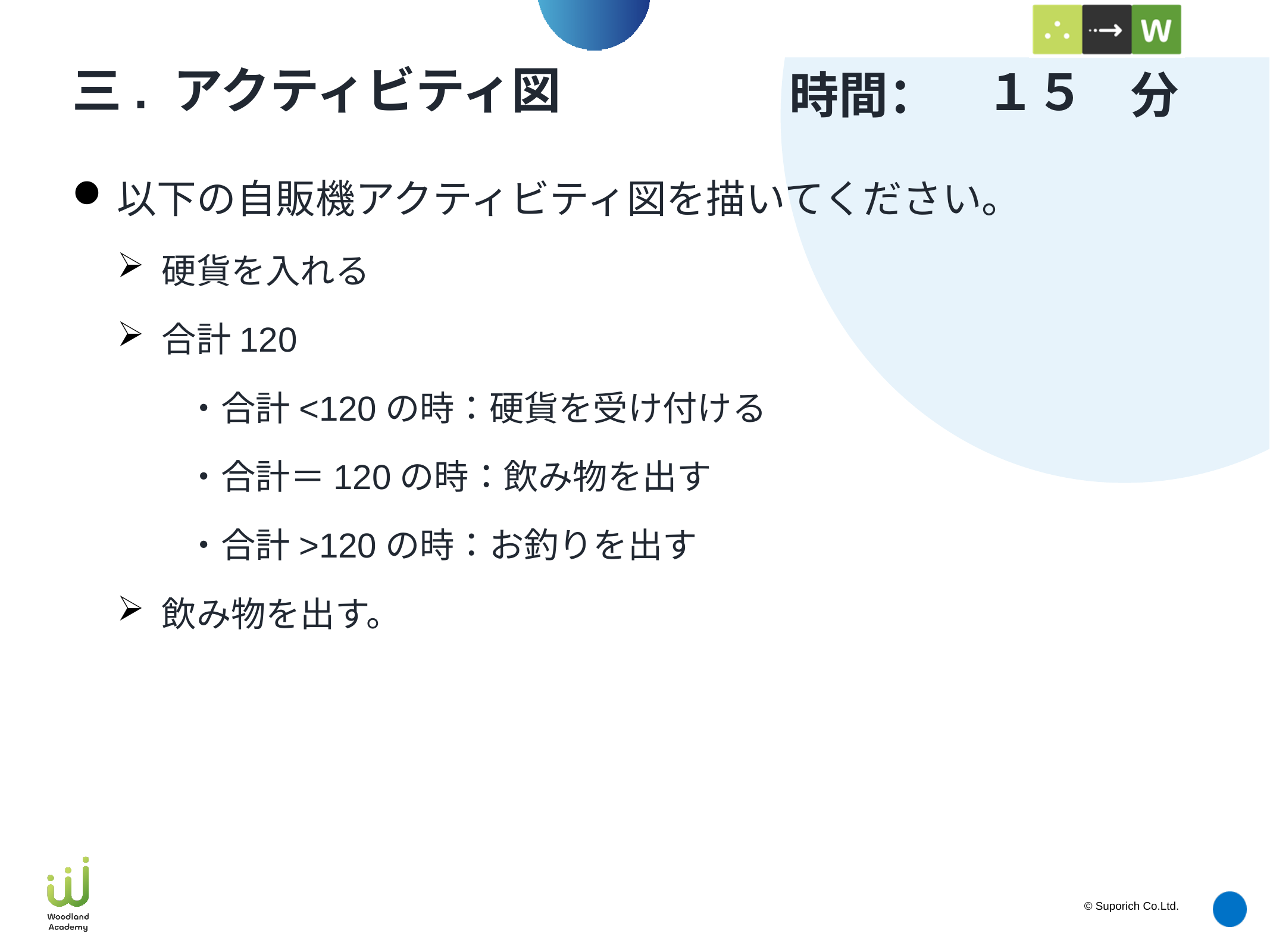

１５
# 三. アクティビティ図
以下の自販機アクティビティ図を描いてください。
硬貨を入れる
合計120
　　・合計<120の時：硬貨を受け付ける
　　・合計＝120の時：飲み物を出す
　　・合計>120の時：お釣りを出す
飲み物を出す。